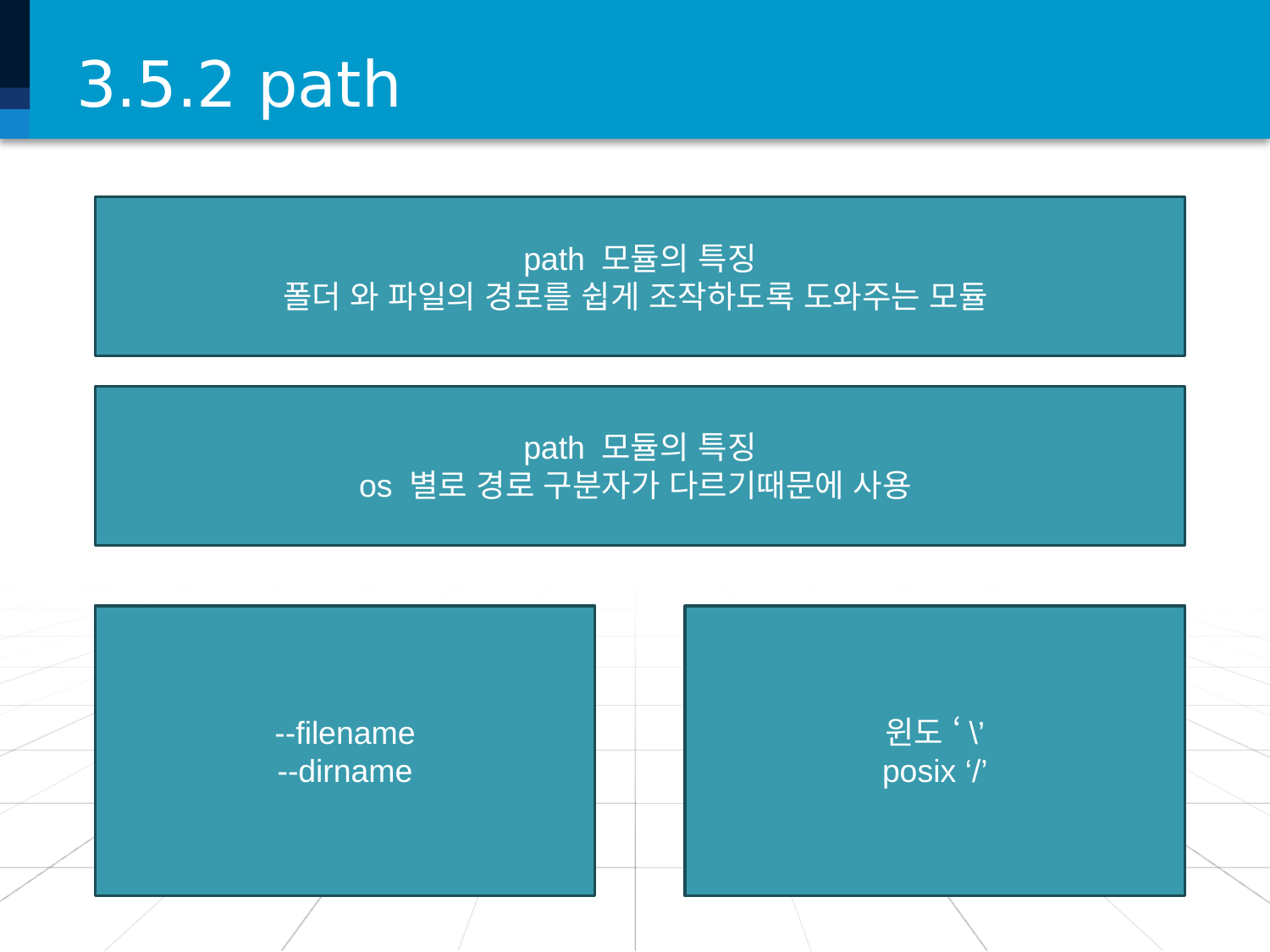

# 3.5.2 path
path 모듈의 특징
폴더 와 파일의 경로를 쉽게 조작하도록 도와주는 모듈
path 모듈의 특징
os 별로 경로 구분자가 다르기때문에 사용
--filename
--dirname
윈도 ‘\’
posix ‘/’